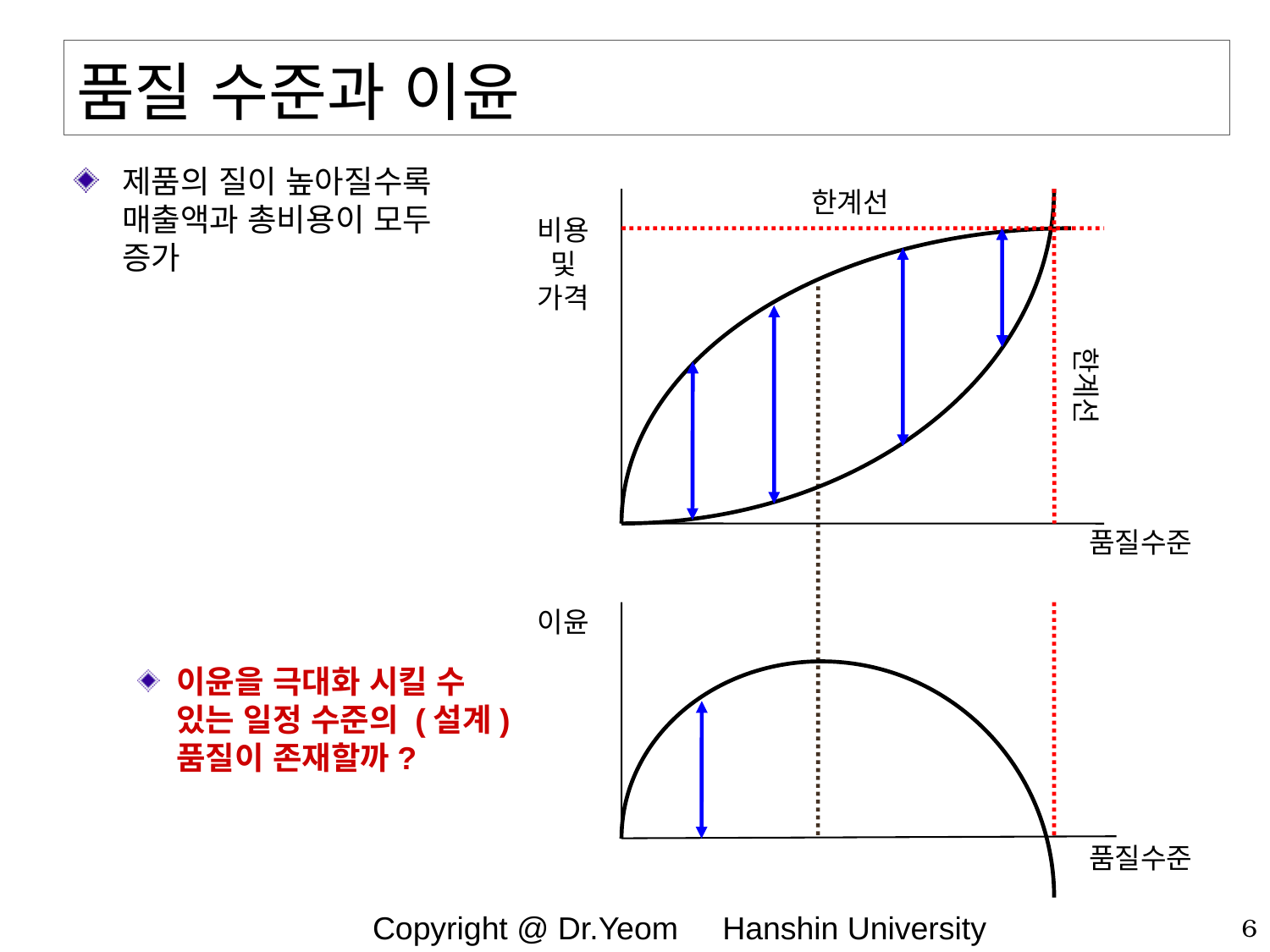

# 품질 수준과 이윤
제품의 질이 높아질수록 매출액과 총비용이 모두 증가
     한계선

비용
및
가격

품질수준

          한계선

이윤

품질수준

이윤을 극대화 시킬 수 있는 일정 수준의 (설계)품질이 존재할까?

6